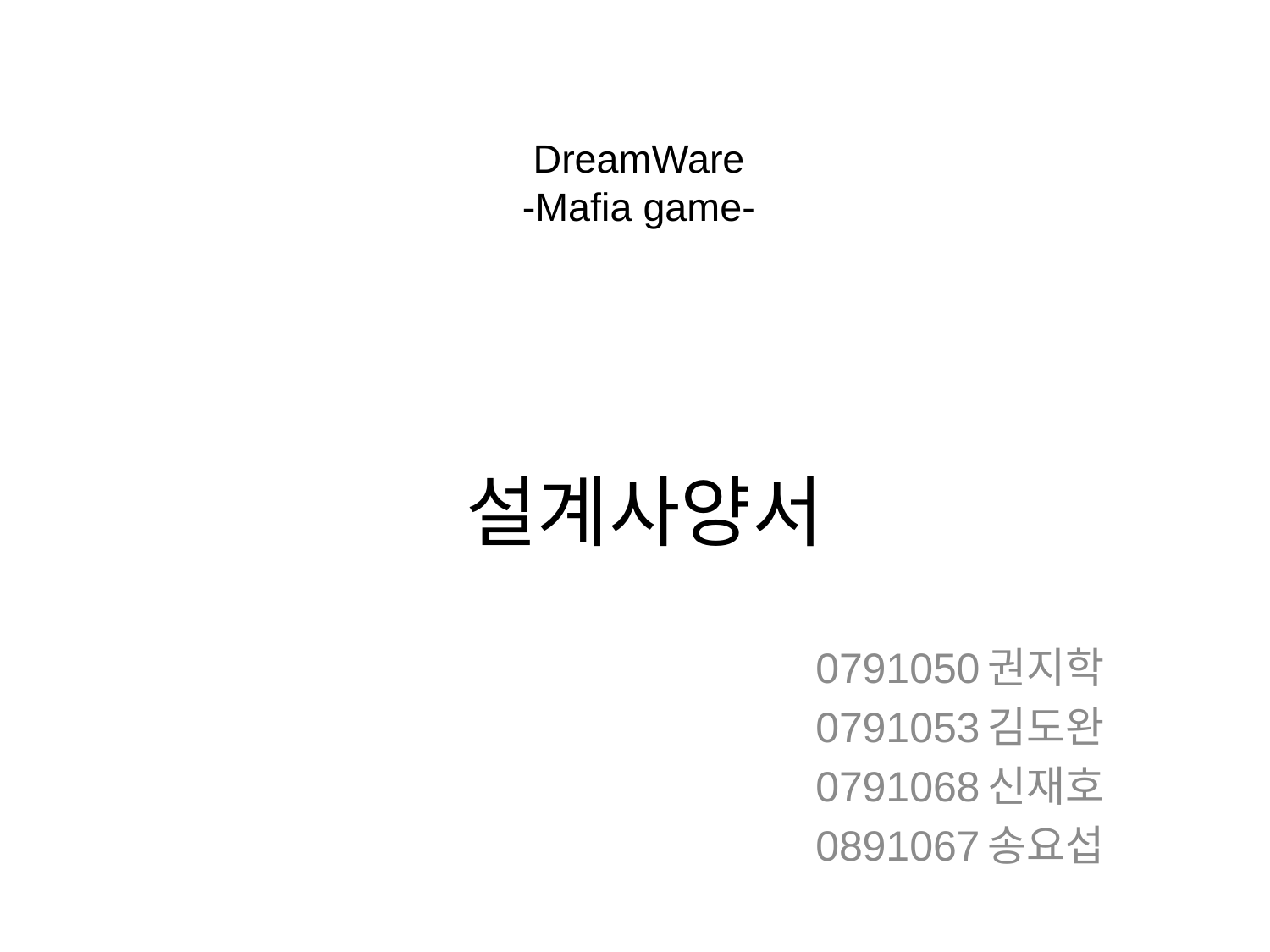

# DreamWare -Mafia game-
설계사양서
0791050권지학
0791053김도완
0791068신재호
0891067송요섭